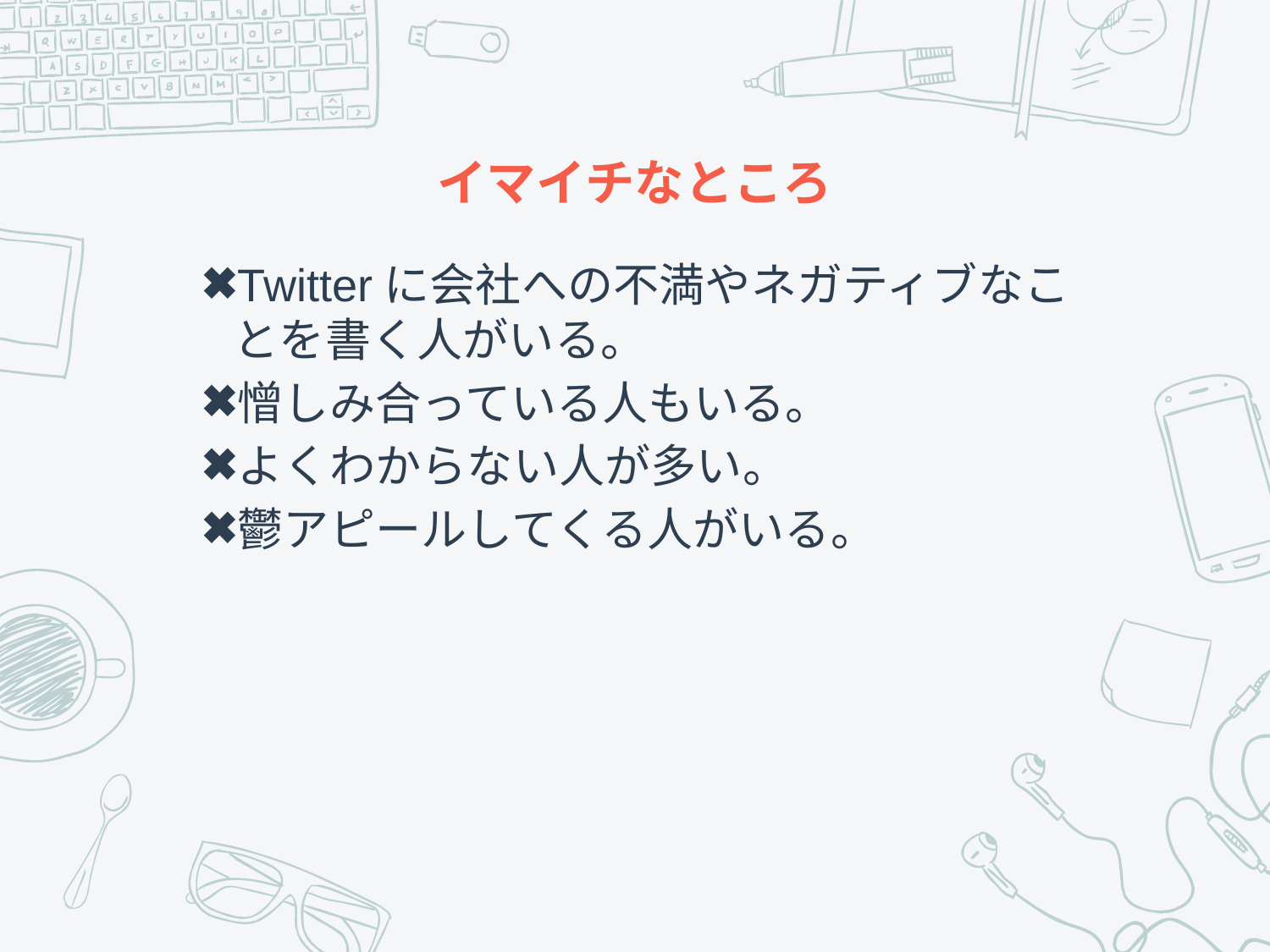

# イマイチなところ
Twitterに会社への不満やネガティブなことを書く人がいる。
憎しみ合っている人もいる。
よくわからない人が多い。
鬱アピールしてくる人がいる。